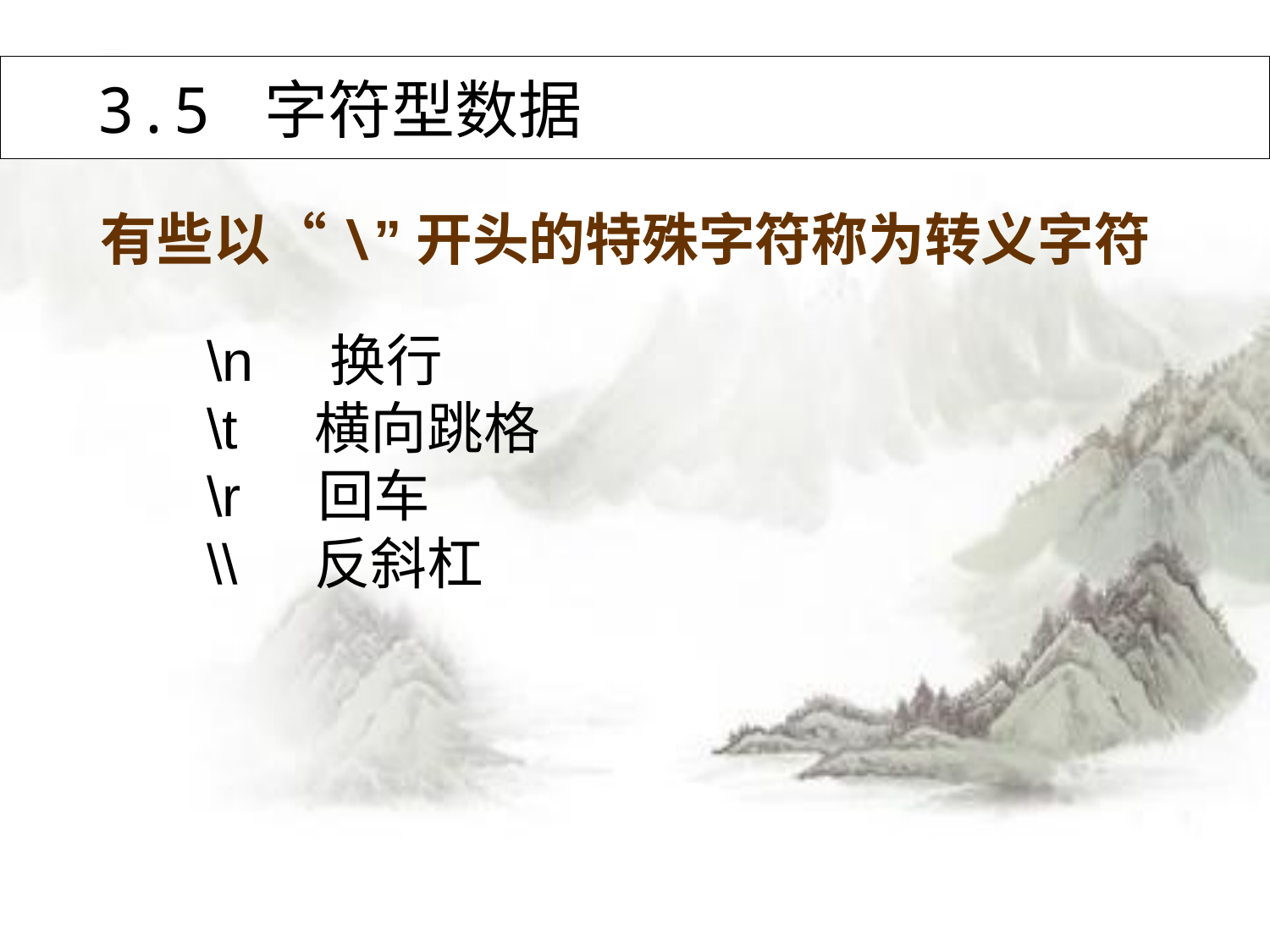

# 3.5 字符型数据

 有些以“\”开头的特殊字符称为转义字符
\n    换行
\t    横向跳格
\r    回车
\\    反斜杠